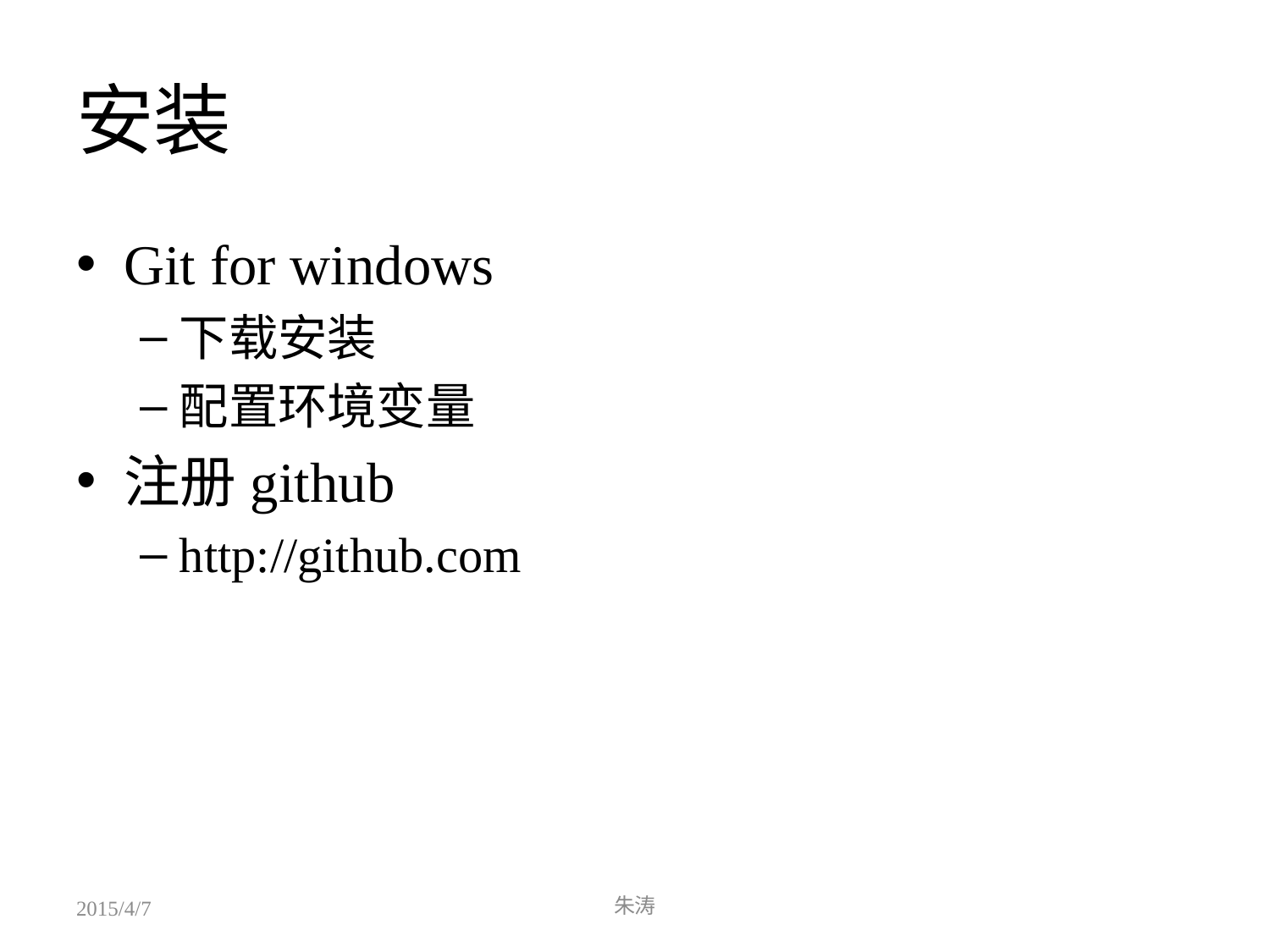

# 安装
Git for windows
下载安装
配置环境变量
注册github
http://github.com

2015/4/7
朱涛